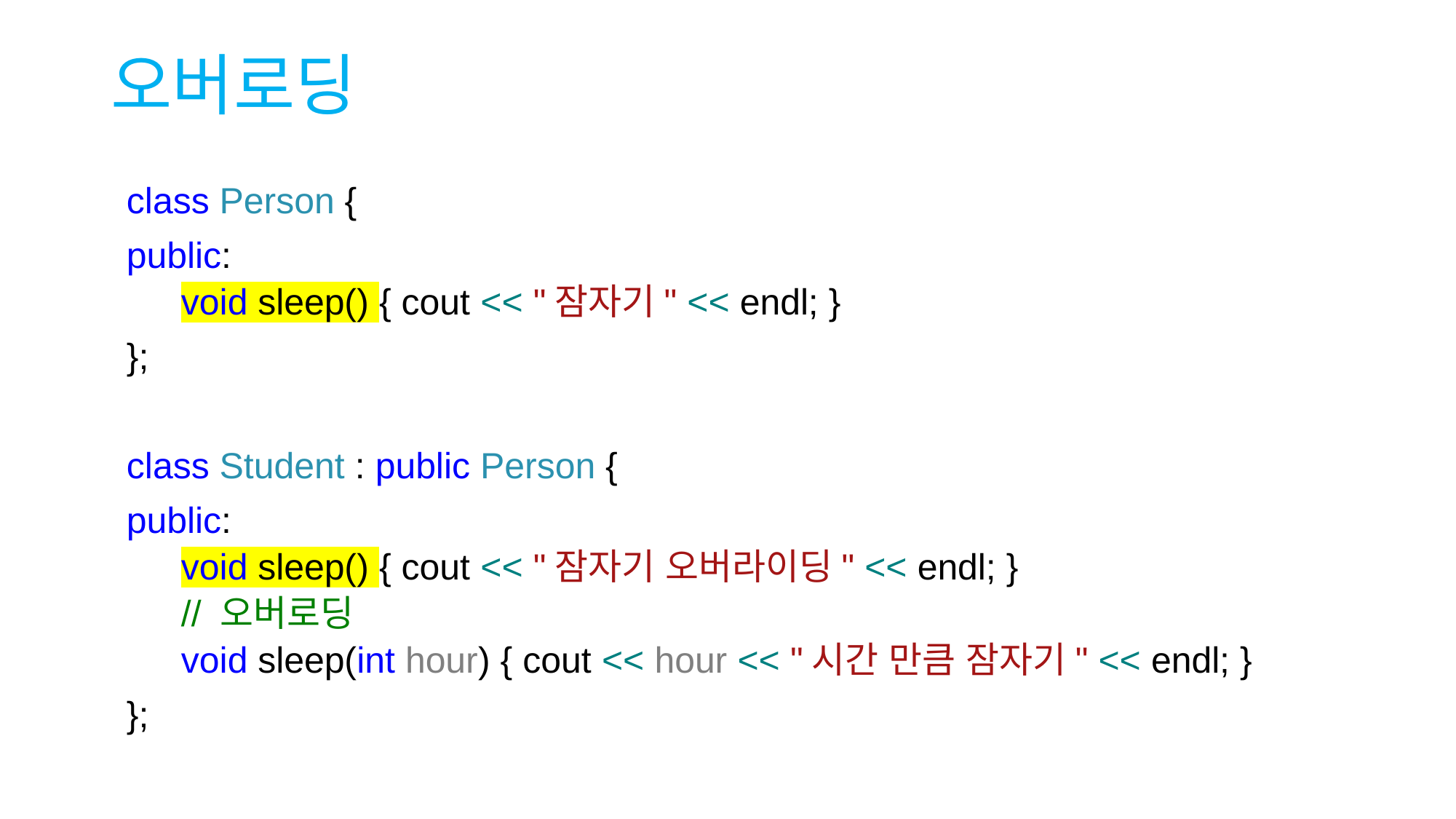

# 오버로딩
class Person {
public:
void sleep() { cout << "잠자기" << endl; }
};

class Student : public Person {
public:
void sleep() { cout << "잠자기 오버라이딩" << endl; }
// 오버로딩
void sleep(int hour) { cout << hour << "시간 만큼 잠자기" << endl; }
};